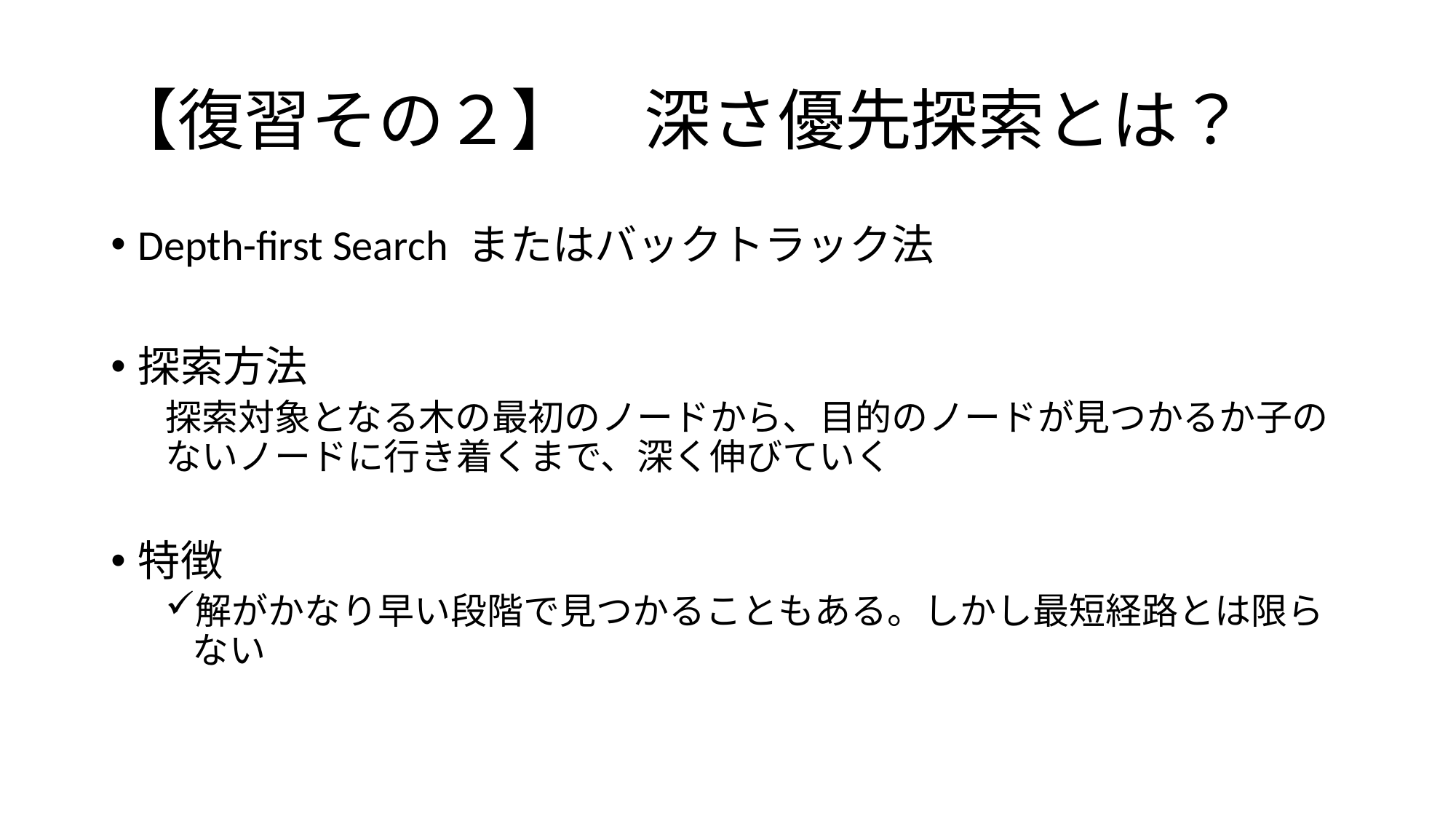

# 【復習その２】　深さ優先探索とは？
Depth-first Search またはバックトラック法

探索方法
探索対象となる木の最初のノードから、目的のノードが見つかるか子のないノードに行き着くまで、深く伸びていく

特徴
解がかなり早い段階で見つかることもある。しかし最短経路とは限らない